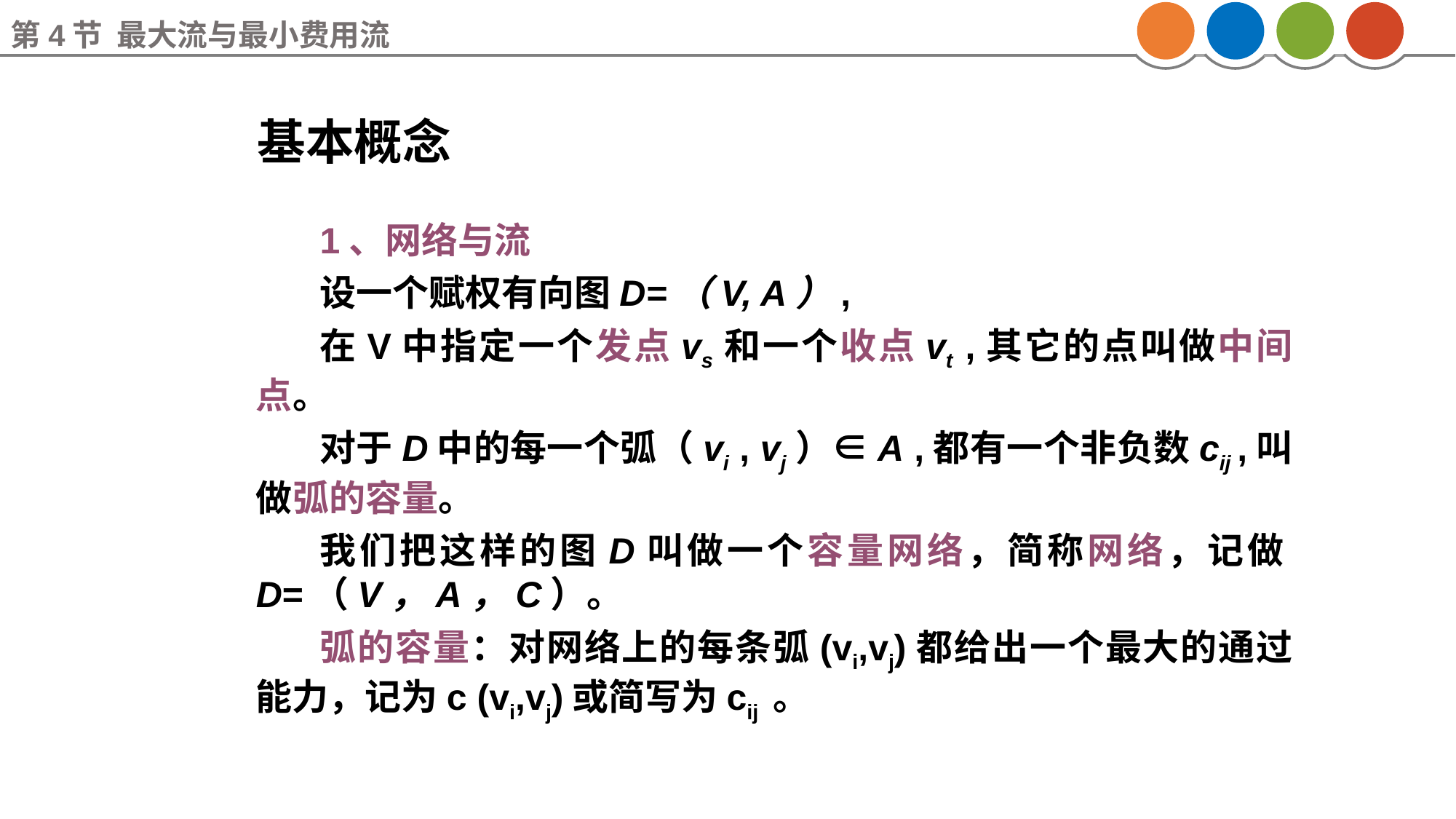

第4节  最大流与最小费用流
基本概念
1、网络与流
设一个赋权有向图D=（V, A）,
在V中指定一个发点vs和一个收点vt ,其它的点叫做中间点。
对于D中的每一个弧（vi , vj）∈A ,都有一个非负数cij ,叫做弧的容量。
我们把这样的图D叫做一个容量网络，简称网络，记做D=（V，A，C）。
弧的容量：对网络上的每条弧(vi,vj)都给出一个最大的通过能力，记为c (vi,vj)或简写为cij 。